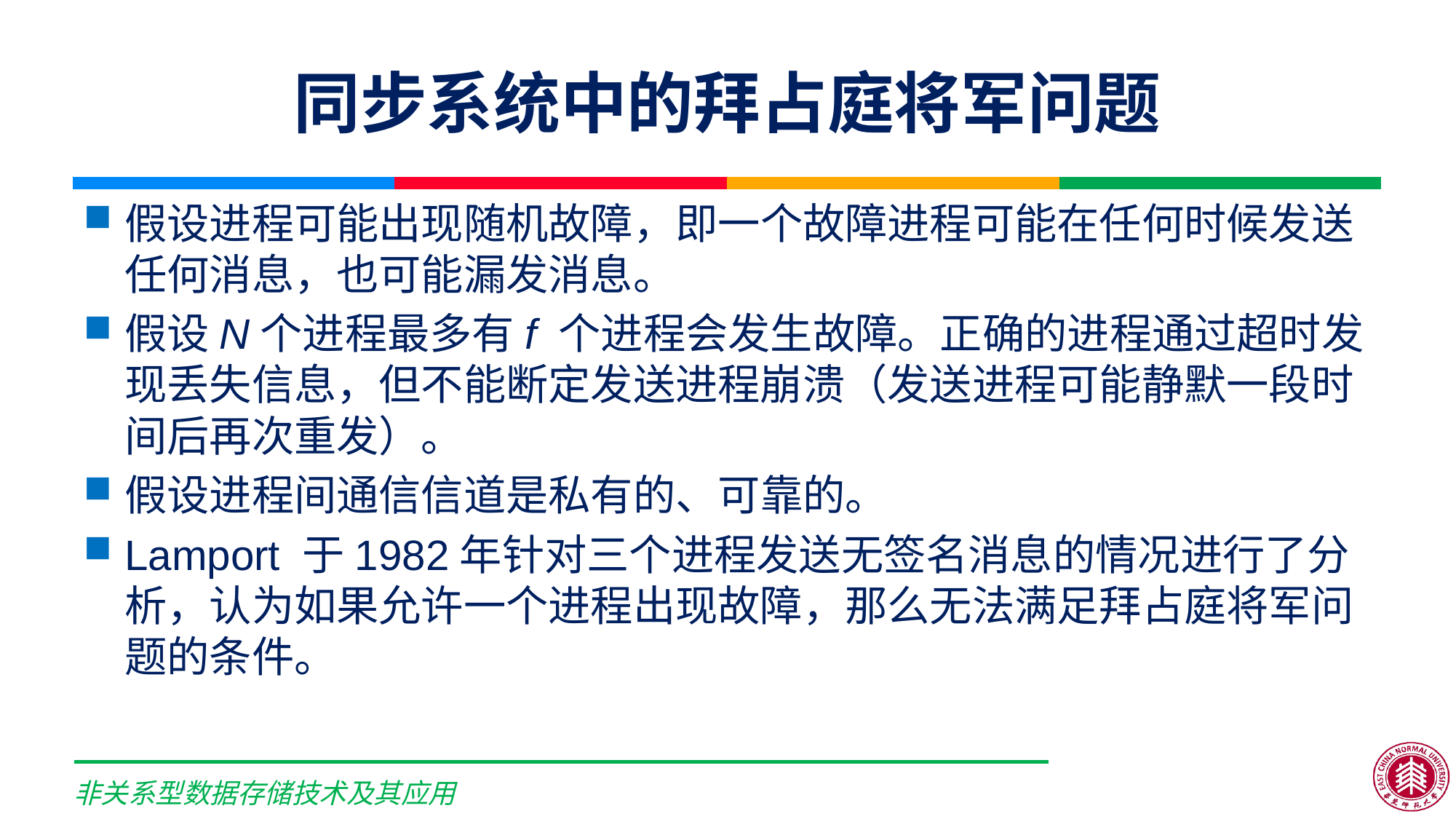

# 同步系统中的拜占庭将军问题
假设进程可能出现随机故障，即一个故障进程可能在任何时候发送任何消息，也可能漏发消息。
假设N个进程最多有f 个进程会发生故障。正确的进程通过超时发现丢失信息，但不能断定发送进程崩溃（发送进程可能静默一段时间后再次重发）。
假设进程间通信信道是私有的、可靠的。
Lamport 于1982年针对三个进程发送无签名消息的情况进行了分析，认为如果允许一个进程出现故障，那么无法满足拜占庭将军问题的条件。